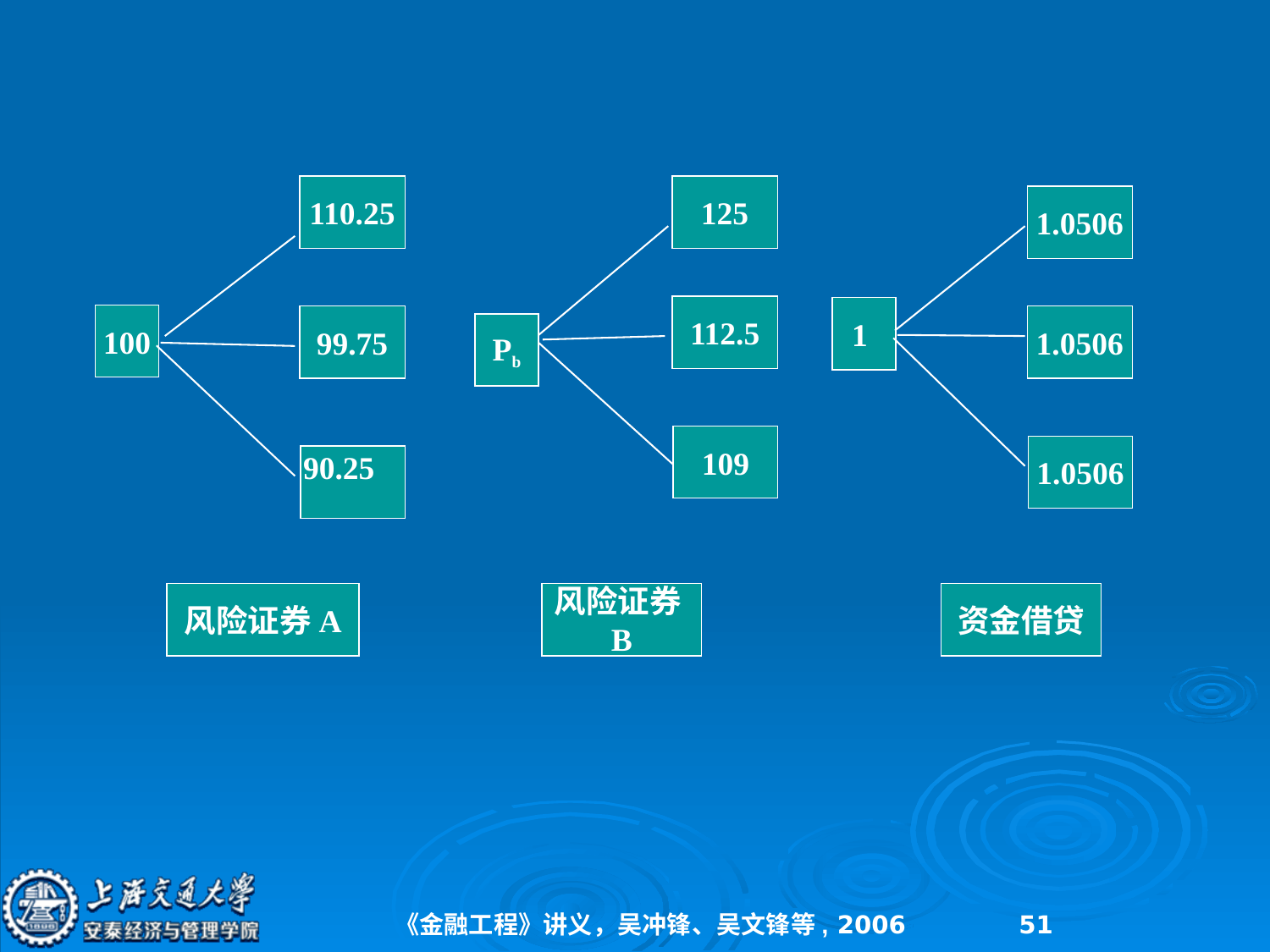

110.25
125

1.0506

112.5
1
100
99.75
1.0506
Pb

109
1.0506
90.25
风险证券A
风险证券B
资金借贷